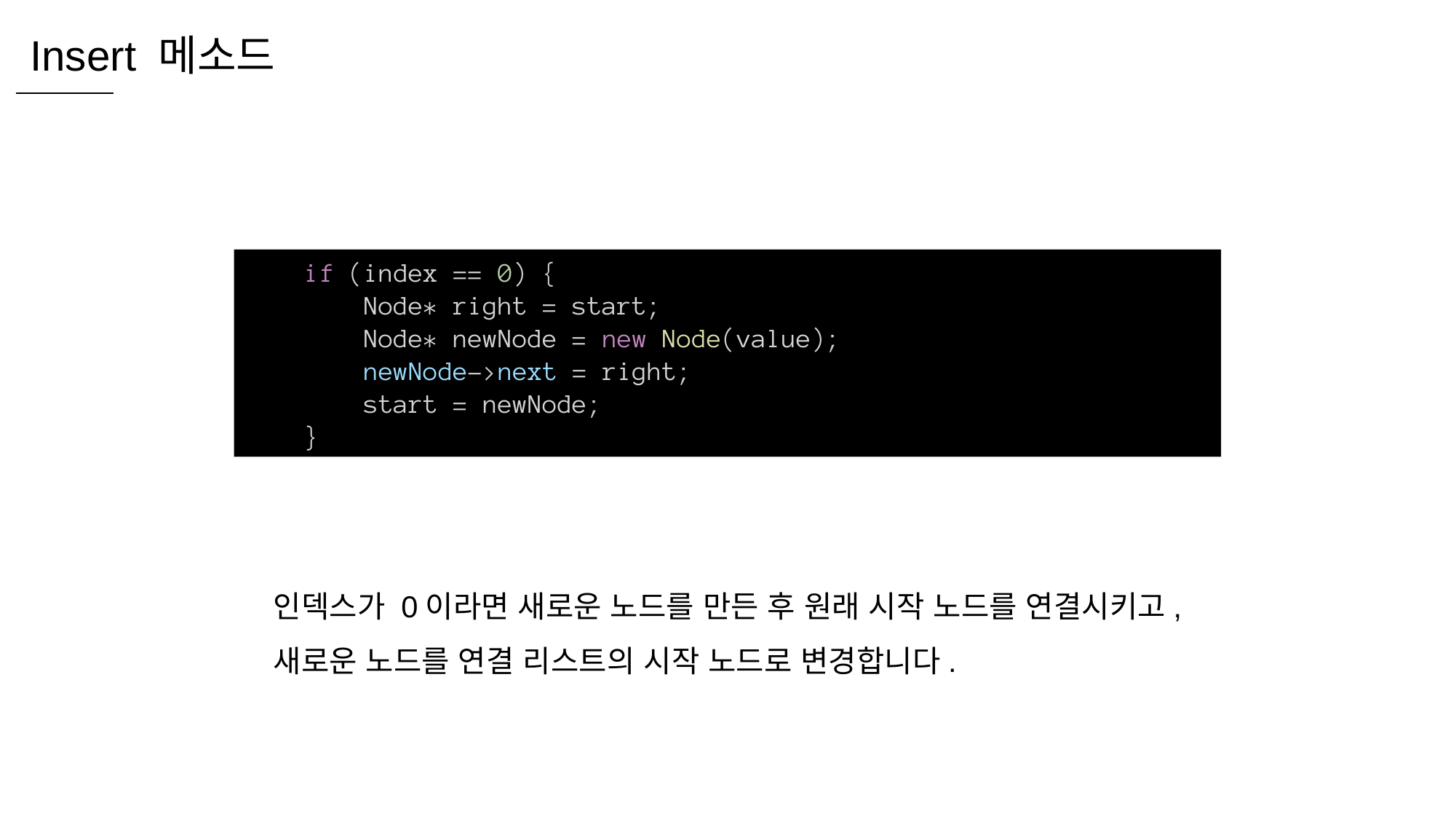

Insert 메소드
    if (index == 0) {
        Node* right = start;
        Node* newNode = new Node(value);
        newNode->next = right;
        start = newNode;
    }
인덱스가 0이라면 새로운 노드를 만든 후 원래 시작 노드를 연결시키고,
새로운 노드를 연결 리스트의 시작 노드로 변경합니다.